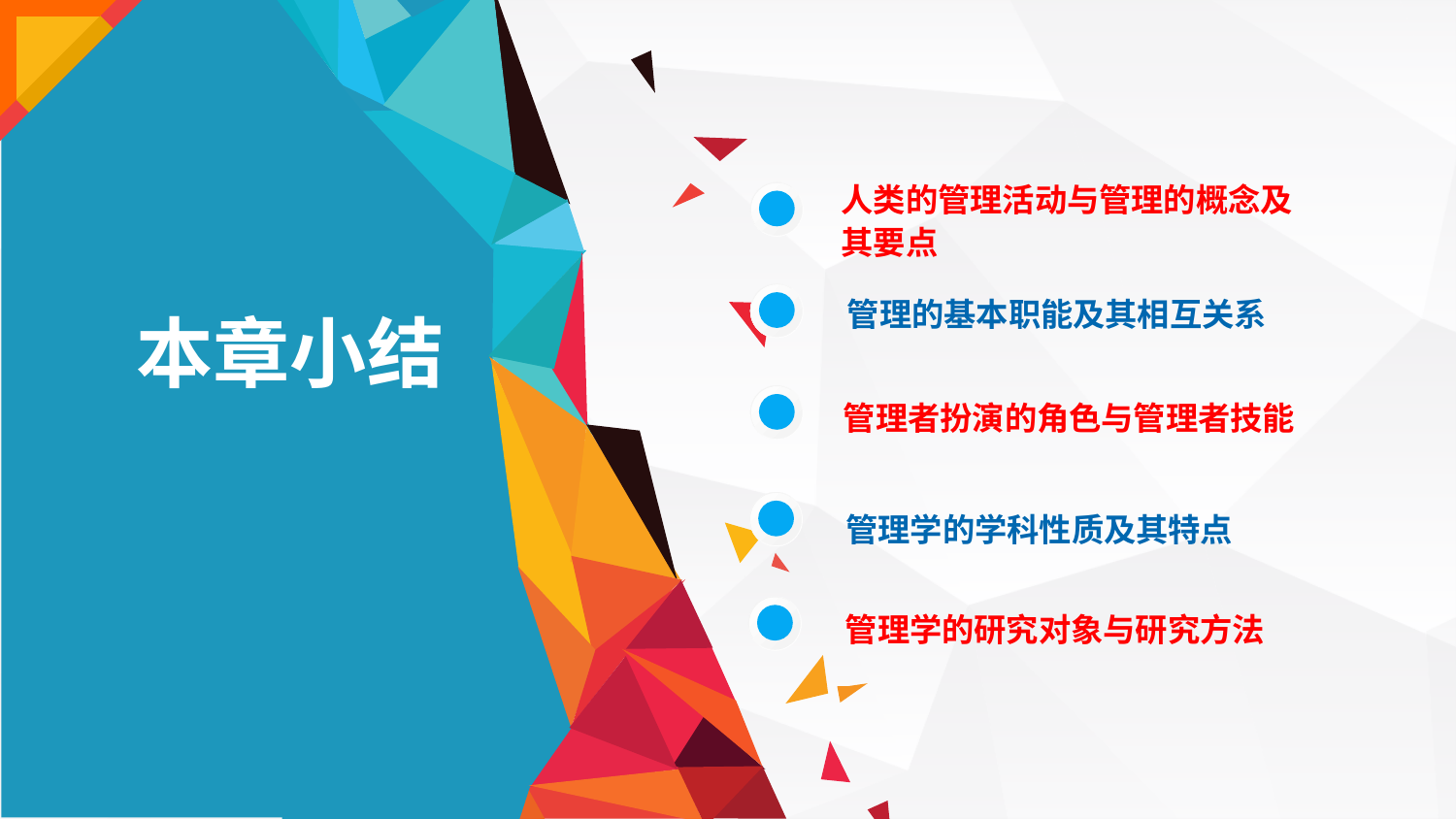

人类的管理活动与管理的概念及其要点

管理的基本职能及其相互关系
本章小结

管理者扮演的角色与管理者技能

管理学的学科性质及其特点

管理学的研究对象与研究方法